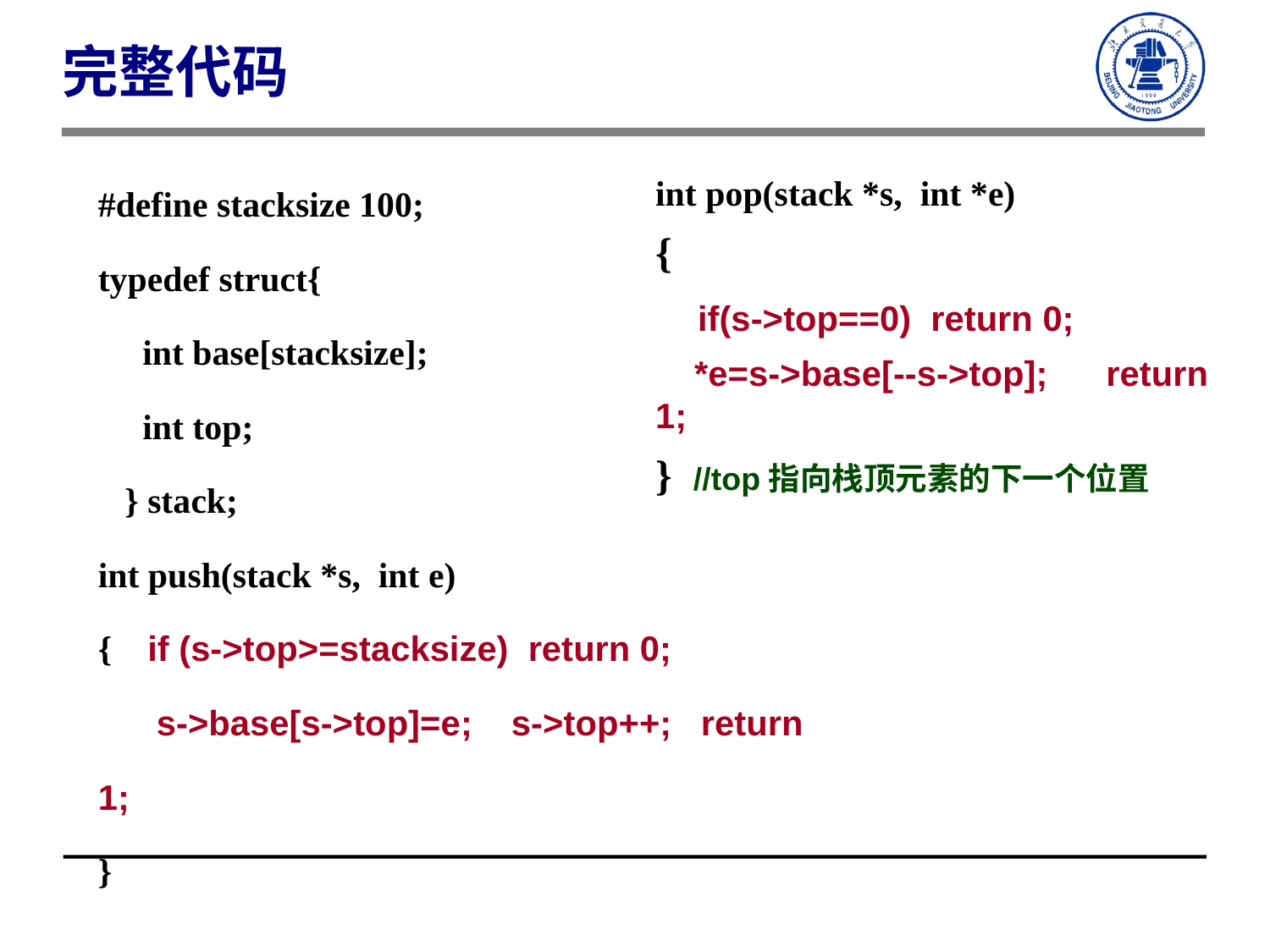

完整代码
#define stacksize 100;
typedef struct{
     int base[stacksize];
     int top;
   } stack;
int push(stack *s,  int e)
{    if (s->top>=stacksize)  return 0;
      s->base[s->top]=e;    s->top++;   return 1;
}
int pop(stack *s,  int *e)
{
    if(s->top==0)  return 0;
    *e=s->base[--s->top];      return 1;
}  //top指向栈顶元素的下一个位置